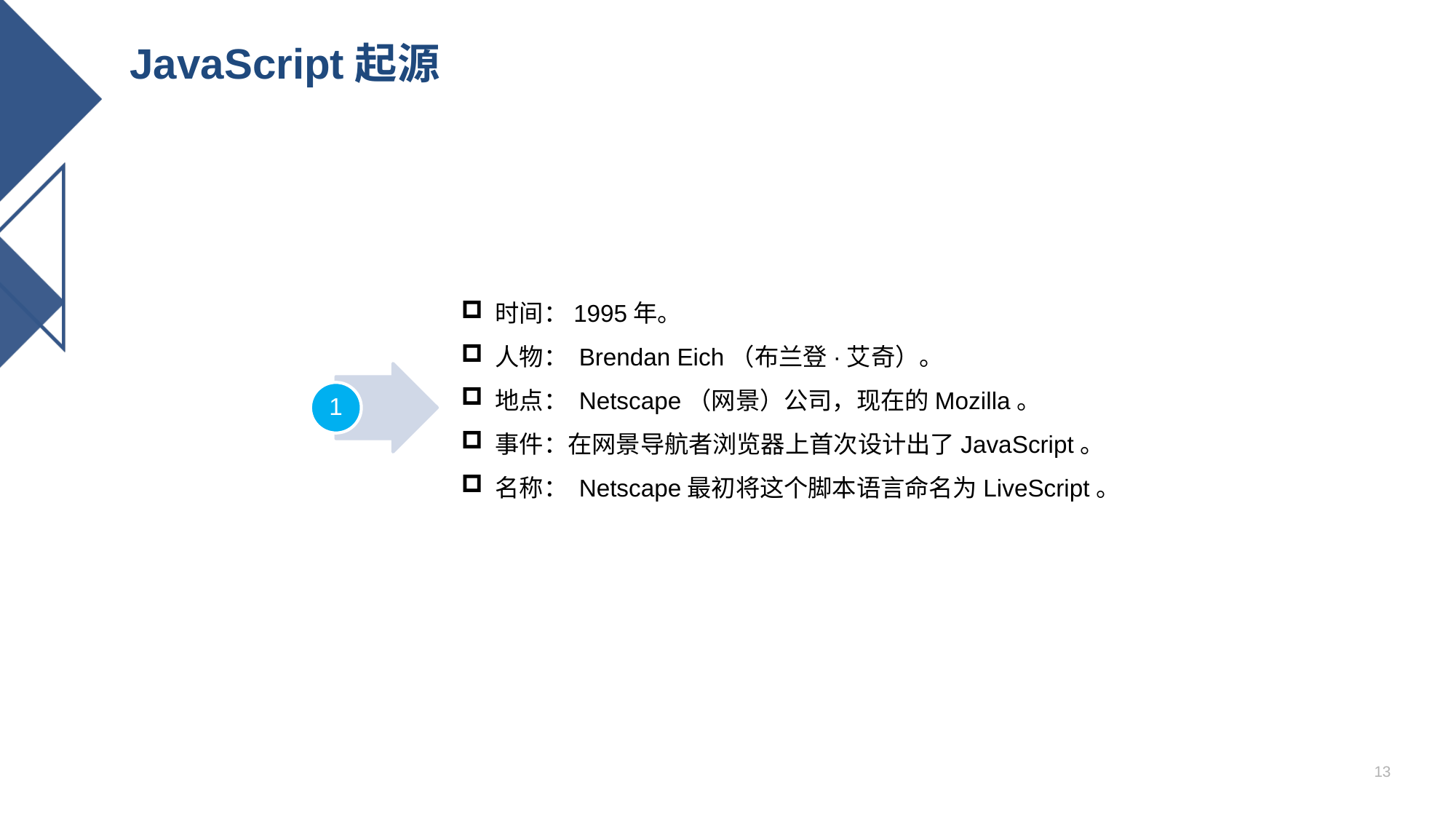

# JavaScript起源
时间：1995年。
人物： Brendan Eich（布兰登·艾奇）。
地点： Netscape（网景）公司，现在的Mozilla。
事件：在网景导航者浏览器上首次设计出了JavaScript。
名称： Netscape最初将这个脚本语言命名为LiveScript。

1
13